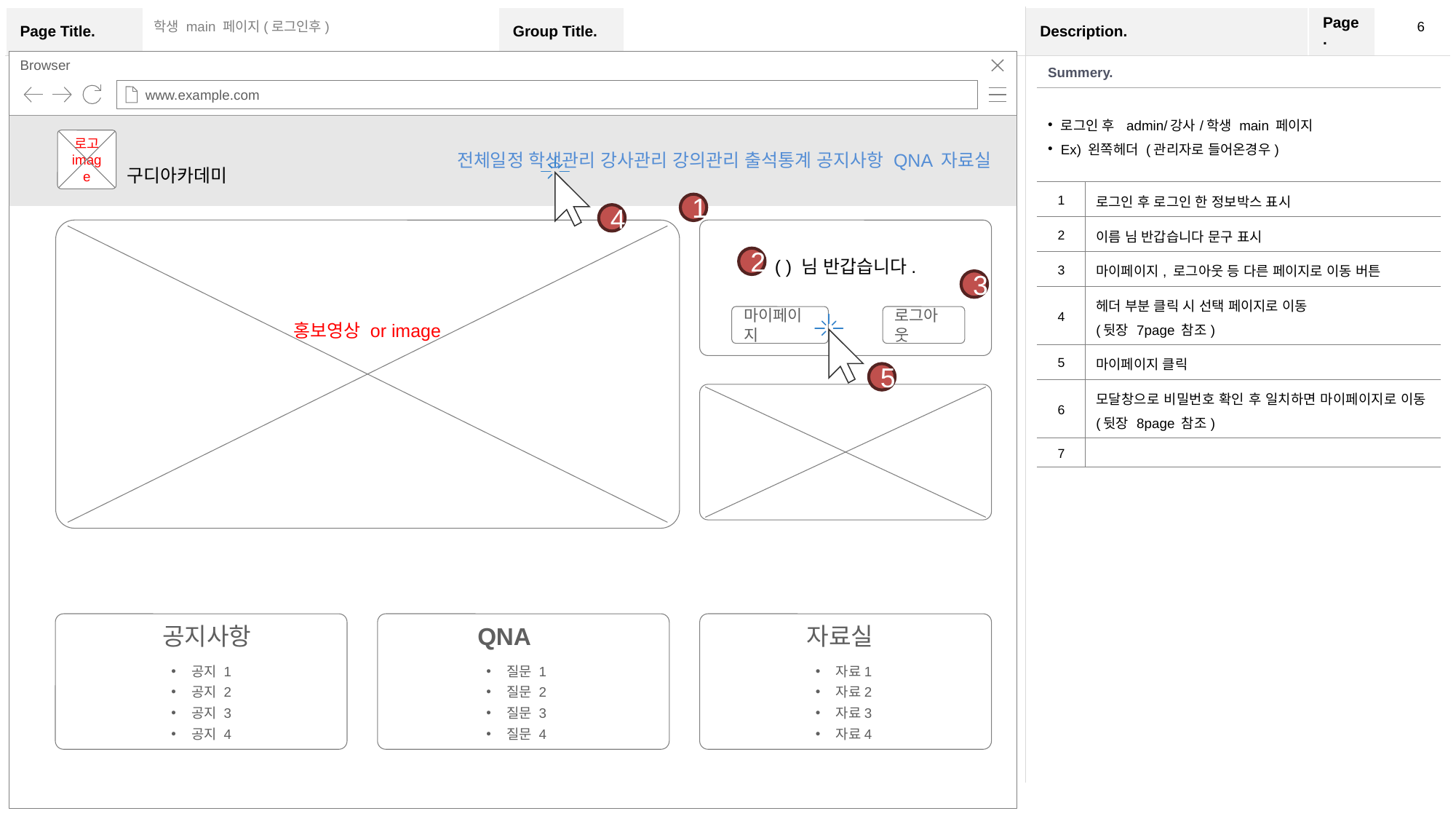

6
학생 main 페이지(로그인후)

Browser

www.example.com

| Summery. |  |
| --- | --- |
| 로그인 후 admin/강사/학생 main 페이지 Ex) 왼쪽헤더 (관리자로 들어온경우) |  |
| 1 | 로그인 후 로그인 한 정보박스 표시 |
| 2 | 이름 님 반갑습니다 문구 표시 |
| 3 | 마이페이지, 로그아웃 등 다른 페이지로 이동 버튼 |
| 4 | 헤더 부분 클릭 시 선택 페이지로 이동 (뒷장 7page 참조) |
| 5 | 마이페이지 클릭 |
| 6 | 모달창으로 비밀번호 확인 후 일치하면 마이페이지로 이동(뒷장 8page 참조) |
| 7 |  |

로고
image
전체일정 학생관리 강사관리 강의관리 출석통계 공지사항 QNA 자료실

구디아카데미
1
4
홍보영상 or image

( ) 님 반갑습니다.

2
3
마이페이지
로그아웃

5

공지사항
공지 1
공지 2
공지 3
공지 4
QNA
질문 1
질문 2
질문 3
질문 4
자료실
자료1
자료2
자료3
자료4